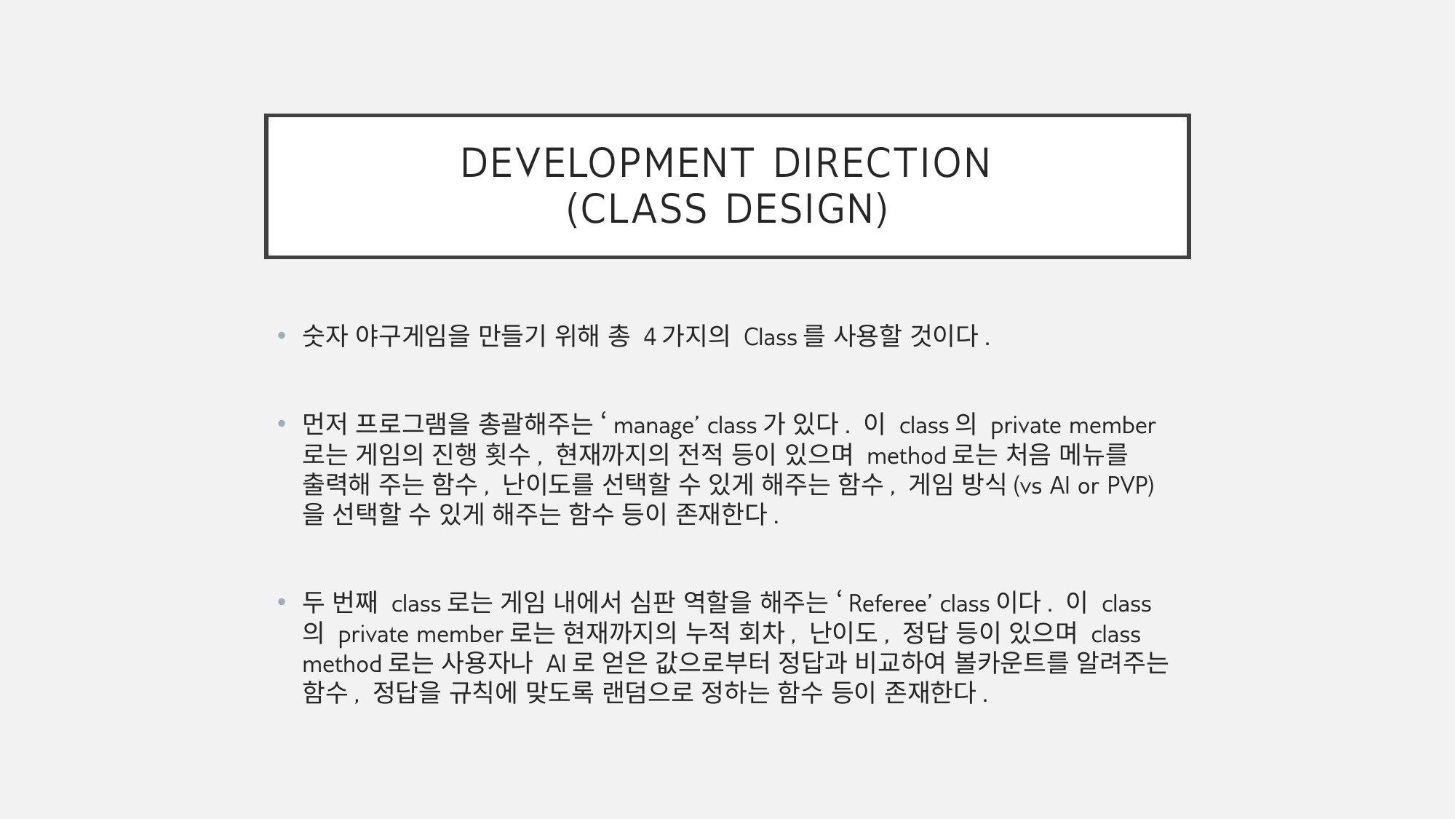

# Development direction (Class Design)
숫자 야구게임을 만들기 위해 총 4가지의 Class를 사용할 것이다.

먼저 프로그램을 총괄해주는 ‘manage’ class가 있다. 이 class의 private member로는 게임의 진행 횟수, 현재까지의 전적 등이 있으며 method로는 처음 메뉴를 출력해 주는 함수, 난이도를 선택할 수 있게 해주는 함수, 게임 방식(vs AI or PVP)을 선택할 수 있게 해주는 함수 등이 존재한다.

두 번째 class로는 게임 내에서 심판 역할을 해주는 ‘Referee’ class이다. 이 class의 private member로는 현재까지의 누적 회차, 난이도, 정답 등이 있으며 class method로는 사용자나 AI로 얻은 값으로부터 정답과 비교하여 볼카운트를 알려주는 함수, 정답을 규칙에 맞도록 랜덤으로 정하는 함수 등이 존재한다.